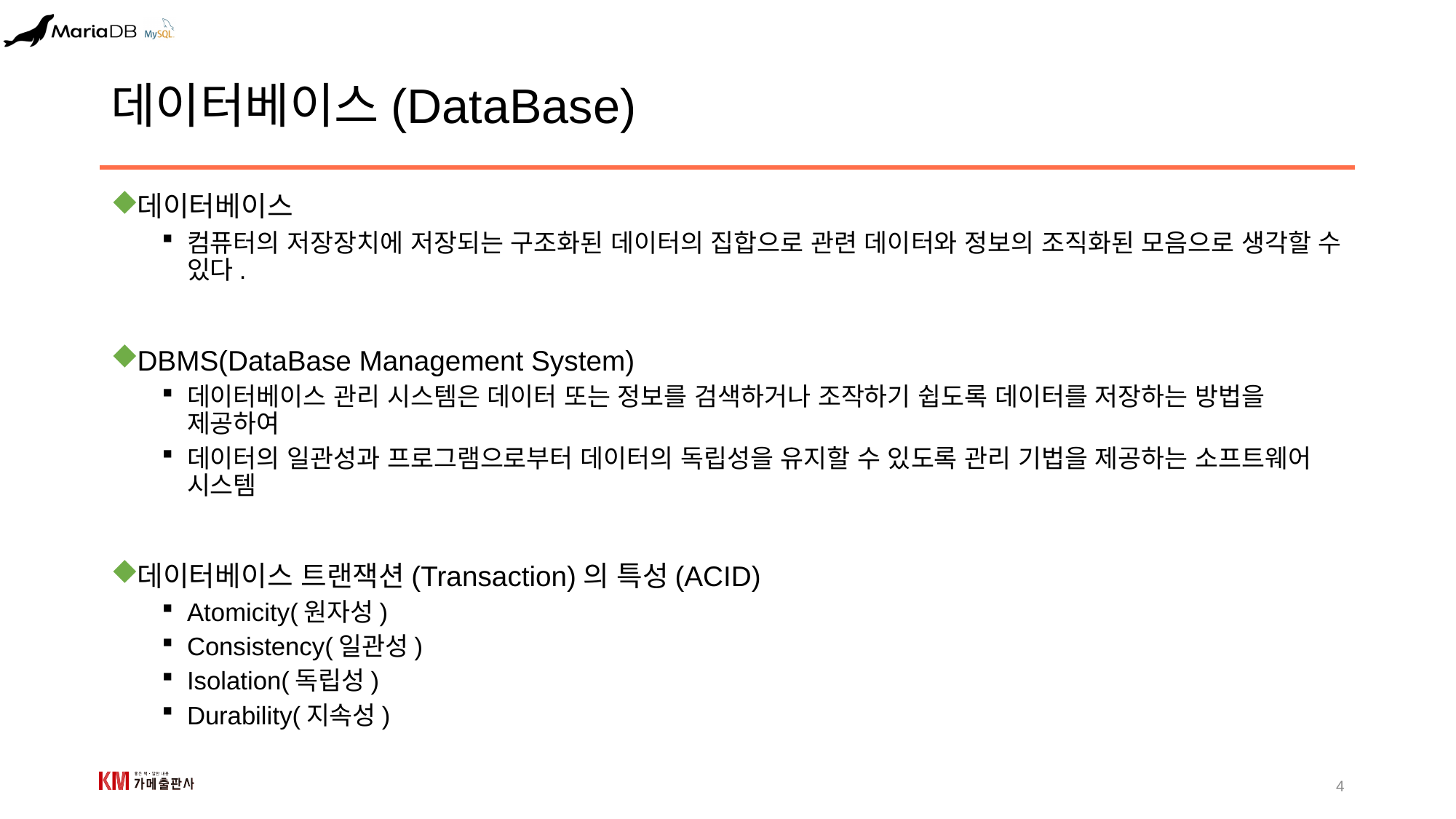

# 데이터베이스(DataBase)
데이터베이스
컴퓨터의 저장장치에 저장되는 구조화된 데이터의 집합으로 관련 데이터와 정보의 조직화된 모음으로 생각할 수 있다.

DBMS(DataBase Management System)
데이터베이스 관리 시스템은 데이터 또는 정보를 검색하거나 조작하기 쉽도록 데이터를 저장하는 방법을 제공하여
데이터의 일관성과 프로그램으로부터 데이터의 독립성을 유지할 수 있도록 관리 기법을 제공하는 소프트웨어 시스템

데이터베이스 트랜잭션(Transaction)의 특성(ACID)
Atomicity(원자성)
Consistency(일관성)
Isolation(독립성)
Durability(지속성)
4